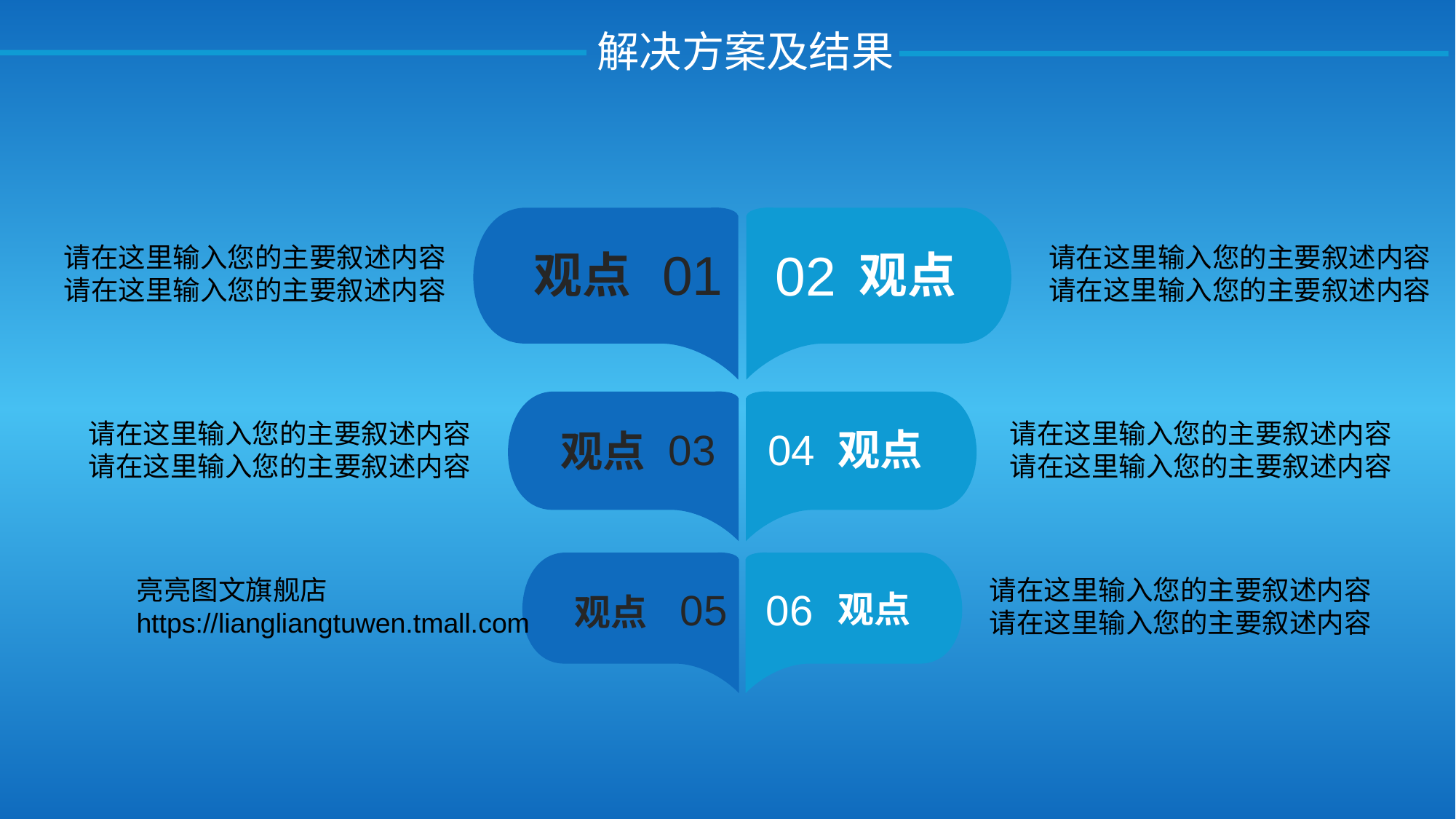

解决方案及结果

请在这里输入您的主要叙述内容
请在这里输入您的主要叙述内容

请在这里输入您的主要叙述内容
请在这里输入您的主要叙述内容

01
02
观点
观点

请在这里输入您的主要叙述内容
请在这里输入您的主要叙述内容

请在这里输入您的主要叙述内容
请在这里输入您的主要叙述内容

03
04
观点
观点

亮亮图文旗舰店
https://liangliangtuwen.tmall.com

请在这里输入您的主要叙述内容
请在这里输入您的主要叙述内容

05
06
观点
观点